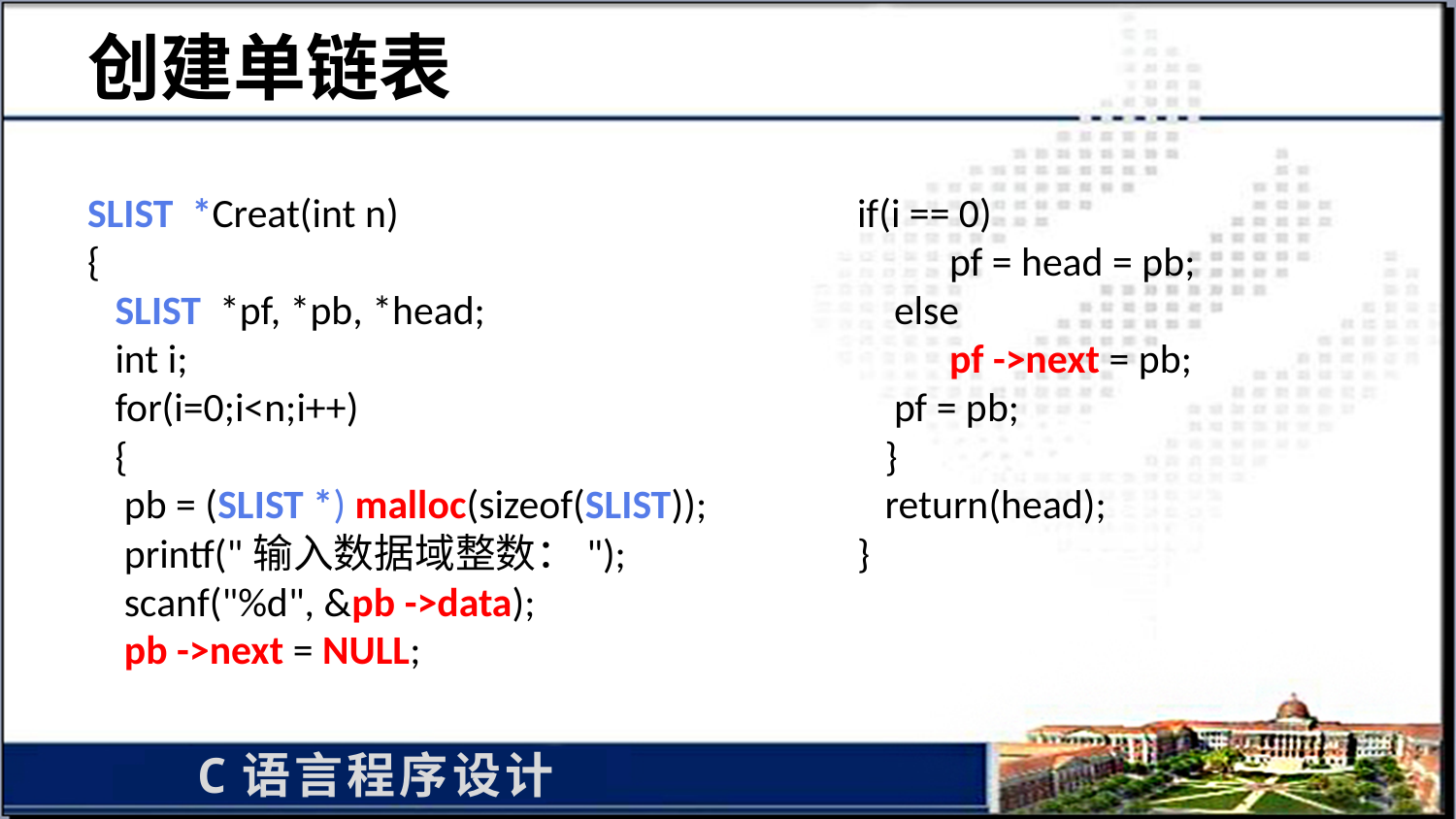

# 创建单链表
SLIST  *Creat(int n)
{
   SLIST  *pf, *pb, *head;
   int i;
   for(i=0;i<n;i++)
   {
    pb = (SLIST *) malloc(sizeof(SLIST));
    printf("输入数据域整数：");
    scanf("%d", &pb ->data);
    pb ->next = NULL;
if(i == 0)
          pf = head = pb;
    else
          pf ->next = pb;
    pf = pb;
   }
   return(head);
}